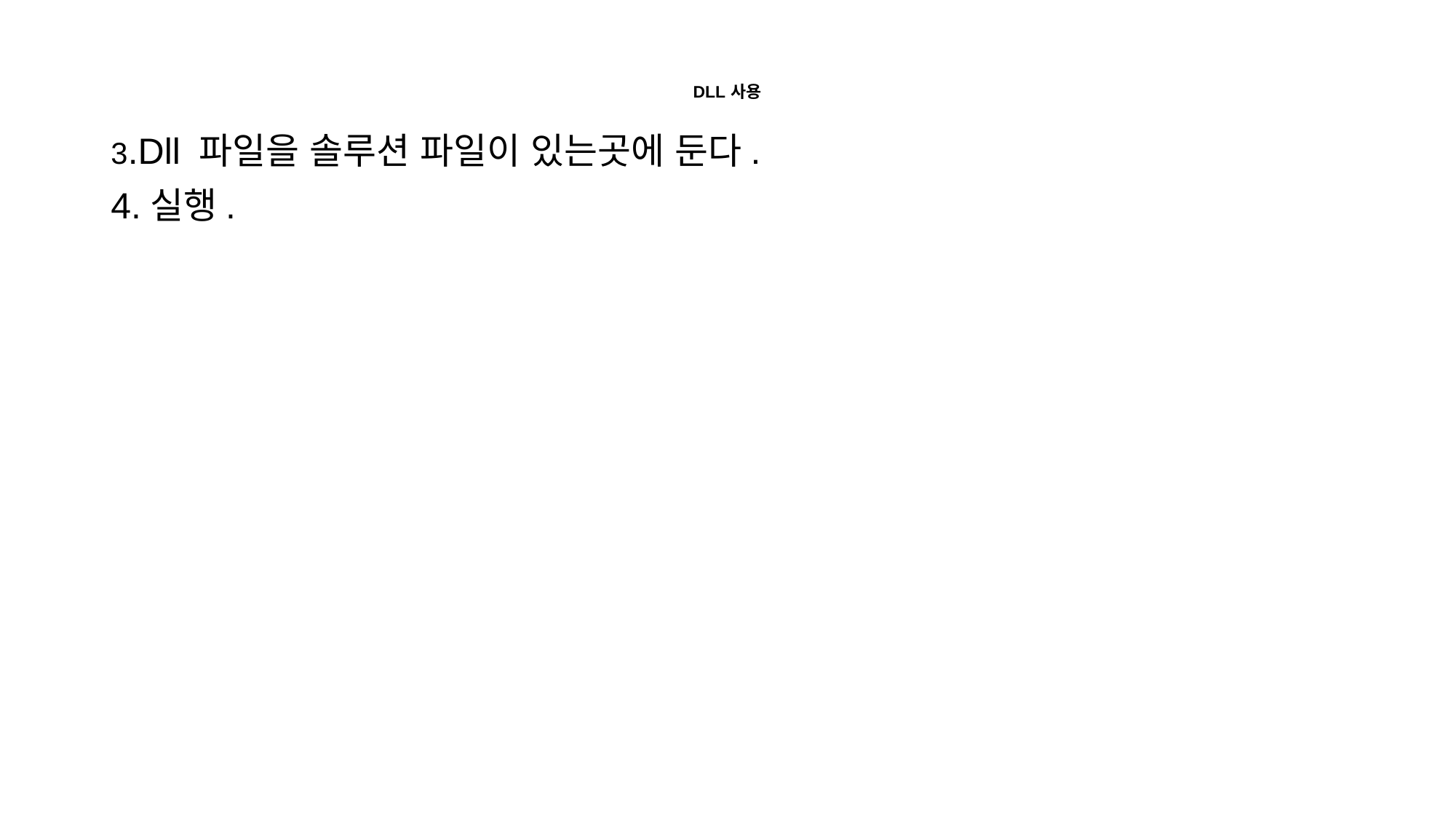

# DLL 사용
3.Dll 파일을 솔루션 파일이 있는곳에 둔다.
4.실행.